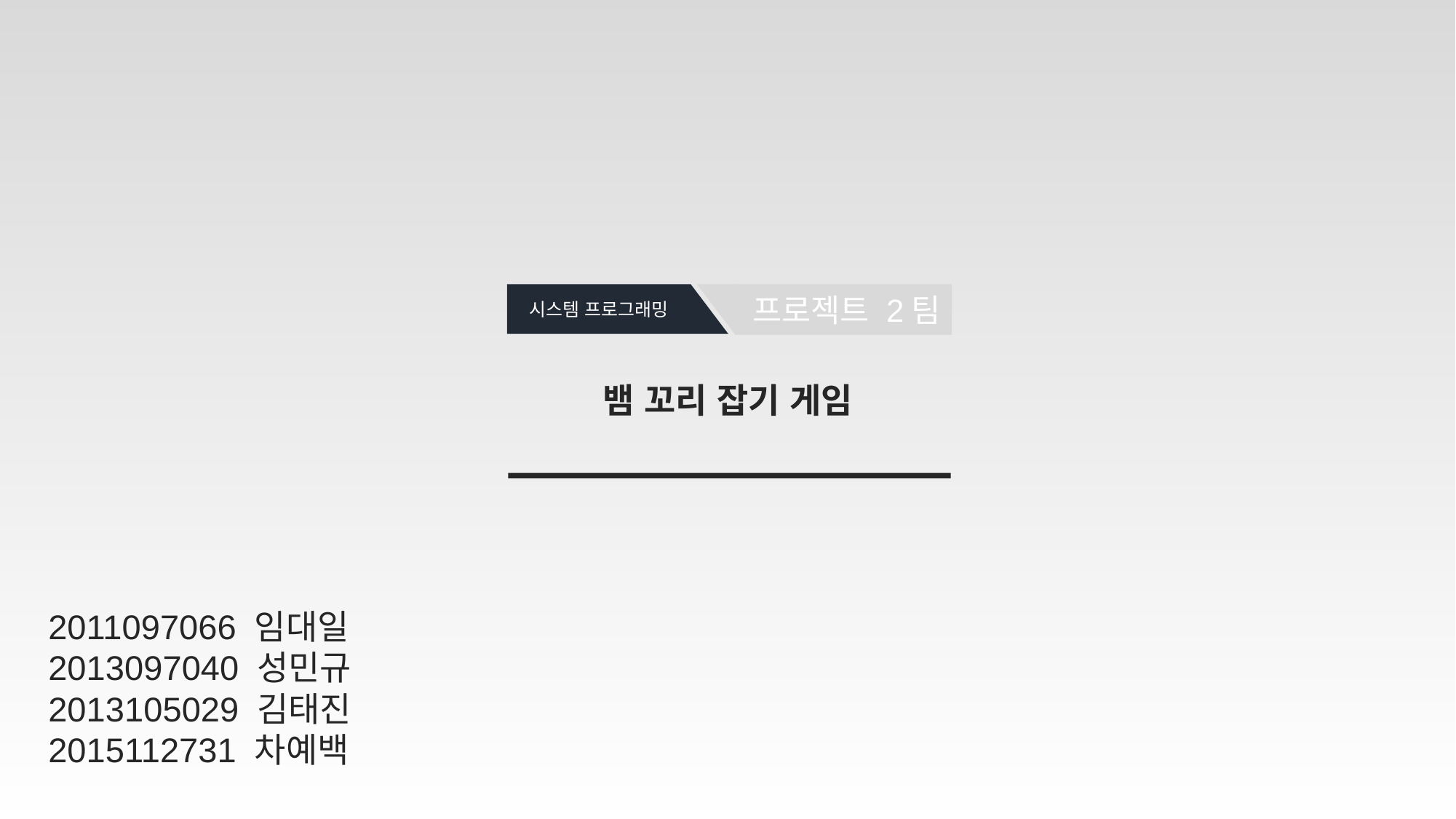

시스템 프로그래밍

프로젝트 2팀

3조 발표
뱀 꼬리 잡기 게임

2011097066 임대일
2013097040 성민규
2013105029 김태진
2015112731 차예백